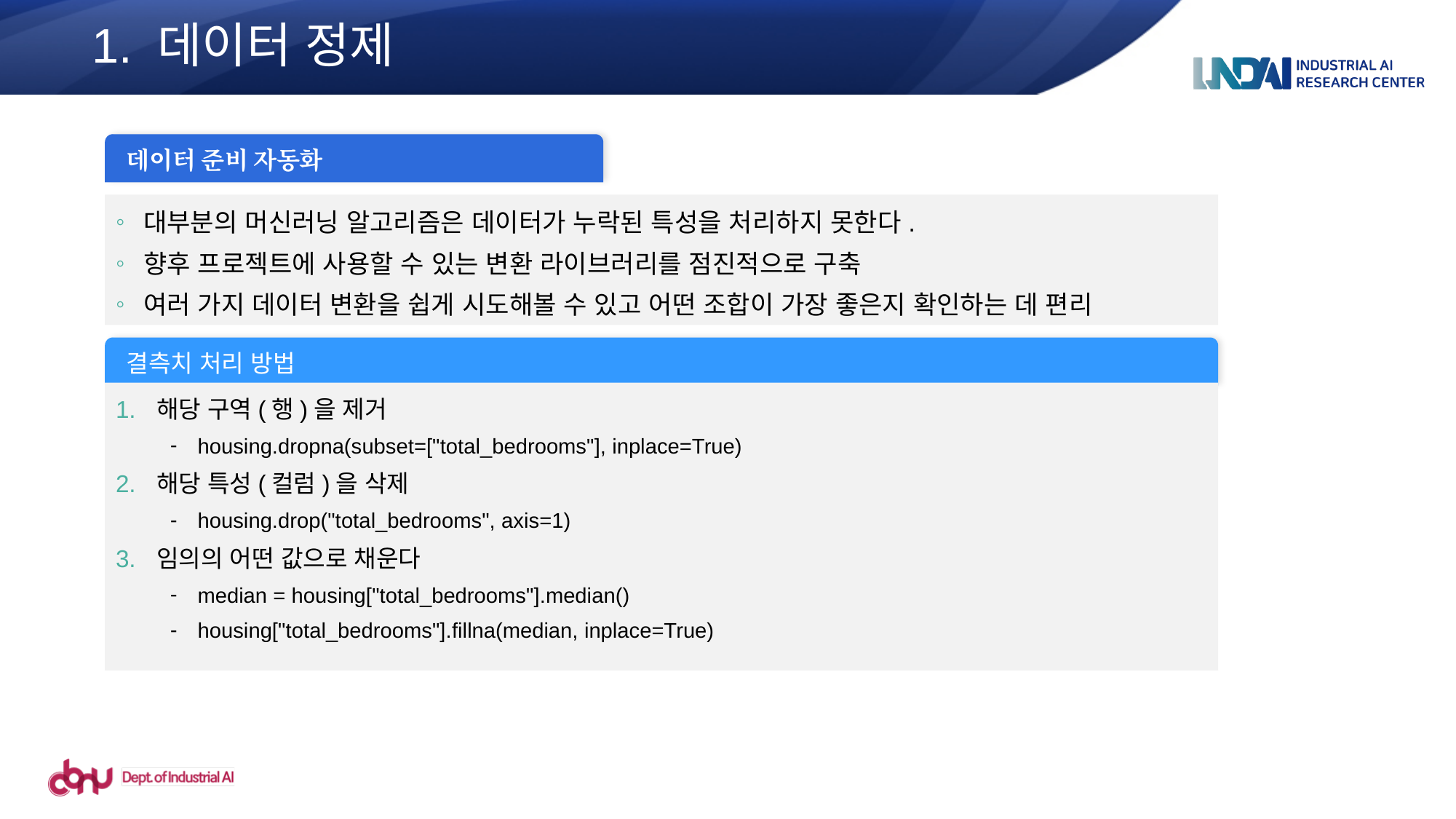

1. 데이터 정제
데이터 준비 자동화
대부분의 머신러닝 알고리즘은 데이터가 누락된 특성을 처리하지 못한다.
향후 프로젝트에 사용할 수 있는 변환 라이브러리를 점진적으로 구축
여러 가지 데이터 변환을 쉽게 시도해볼 수 있고 어떤 조합이 가장 좋은지 확인하는 데 편리

결측치 처리 방법
해당 구역(행)을 제거
housing.dropna(subset=["total_bedrooms"], inplace=True)
해당 특성(컬럼)을 삭제
housing.drop("total_bedrooms", axis=1)
임의의 어떤 값으로 채운다
median = housing["total_bedrooms"].median()
housing["total_bedrooms"].fillna(median, inplace=True)